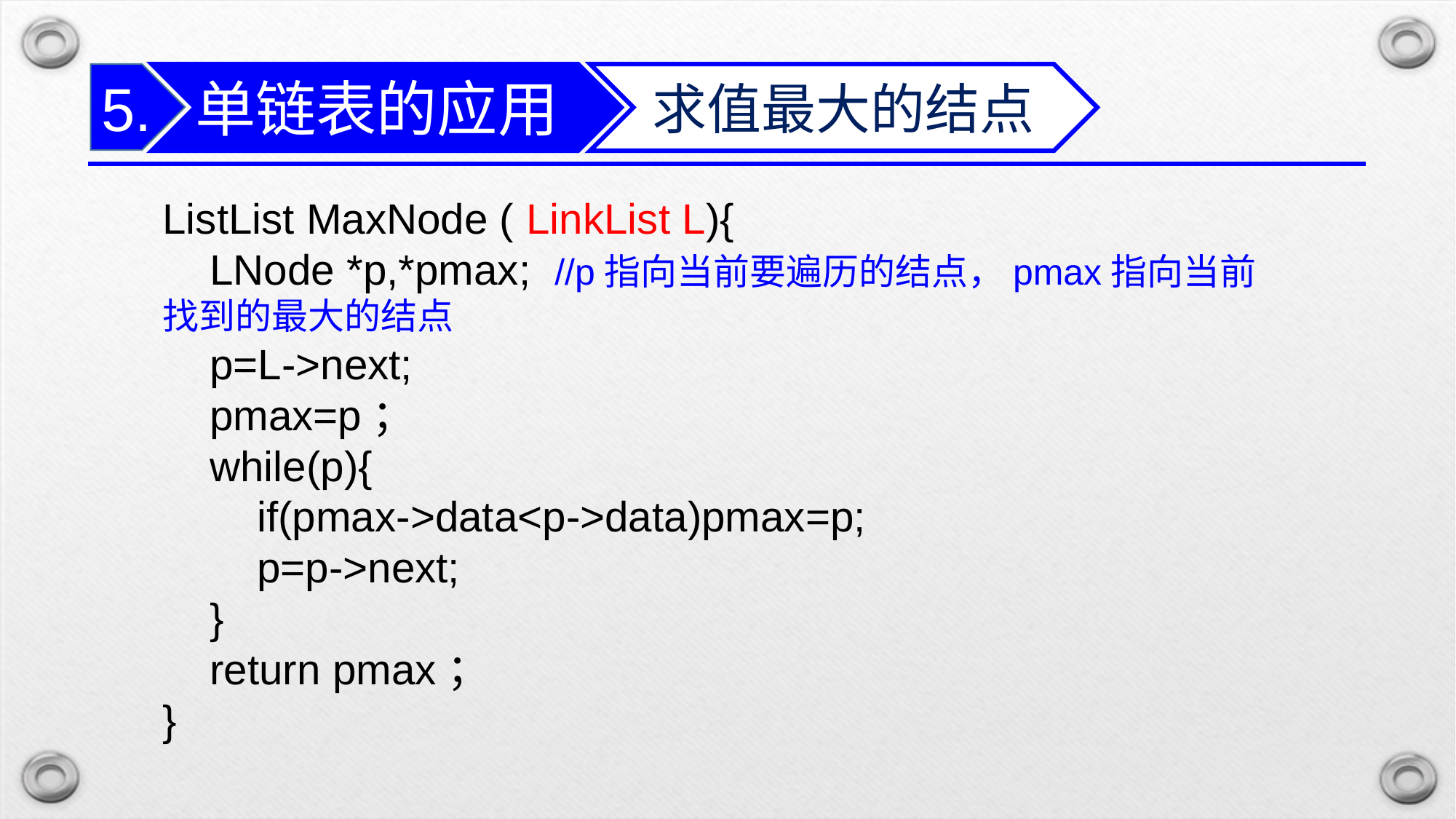

单链表的应用

5.
求值最大的结点
ListList MaxNode ( LinkList L){
    LNode *p,*pmax;  //p指向当前要遍历的结点，pmax指向当前找到的最大的结点
    p=L->next;
    pmax=p；
    while(p){
        if(pmax->data<p->data)pmax=p;
        p=p->next;
    }
    return pmax；
}